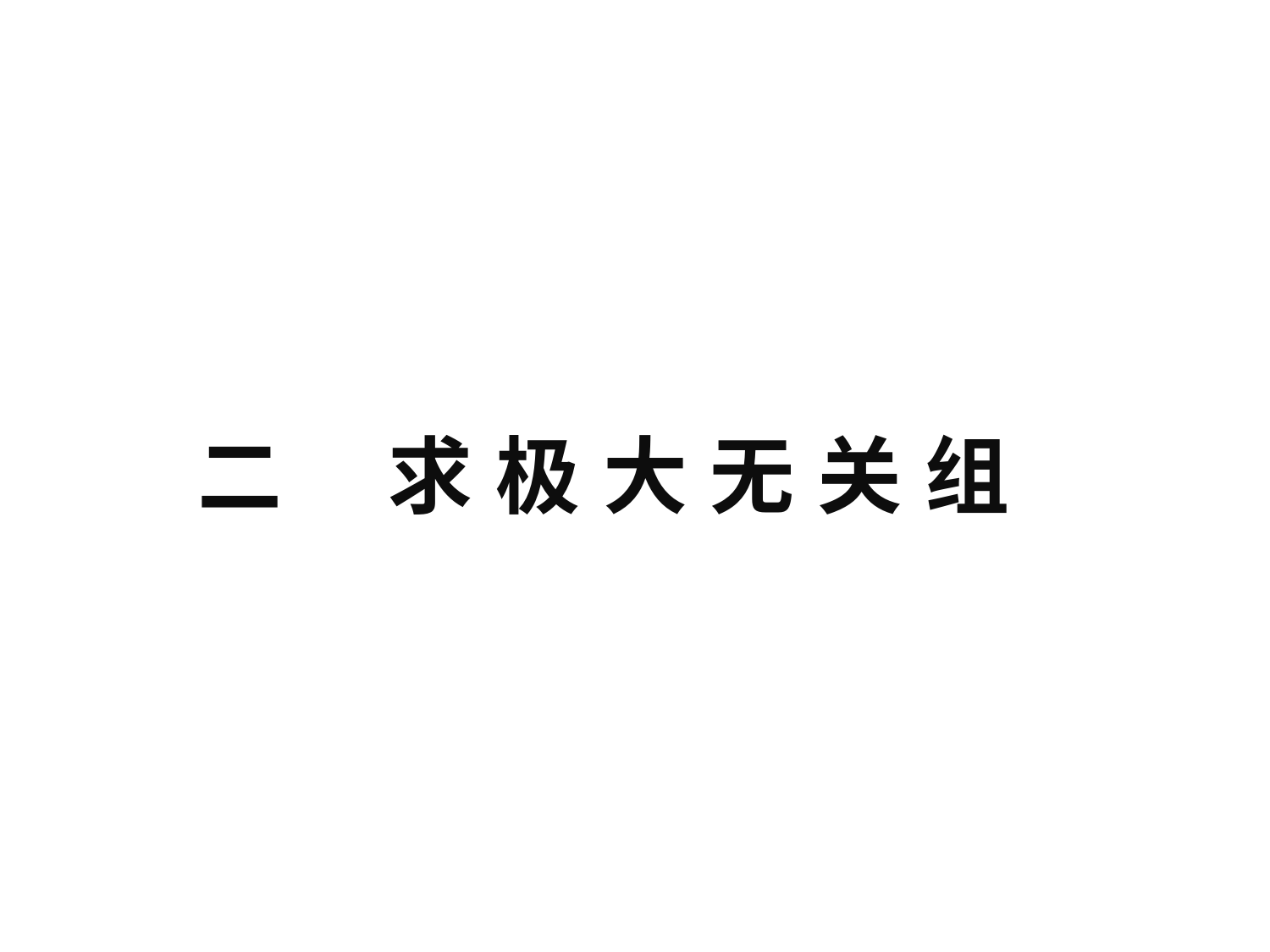

二     求 极 大 无 关 组